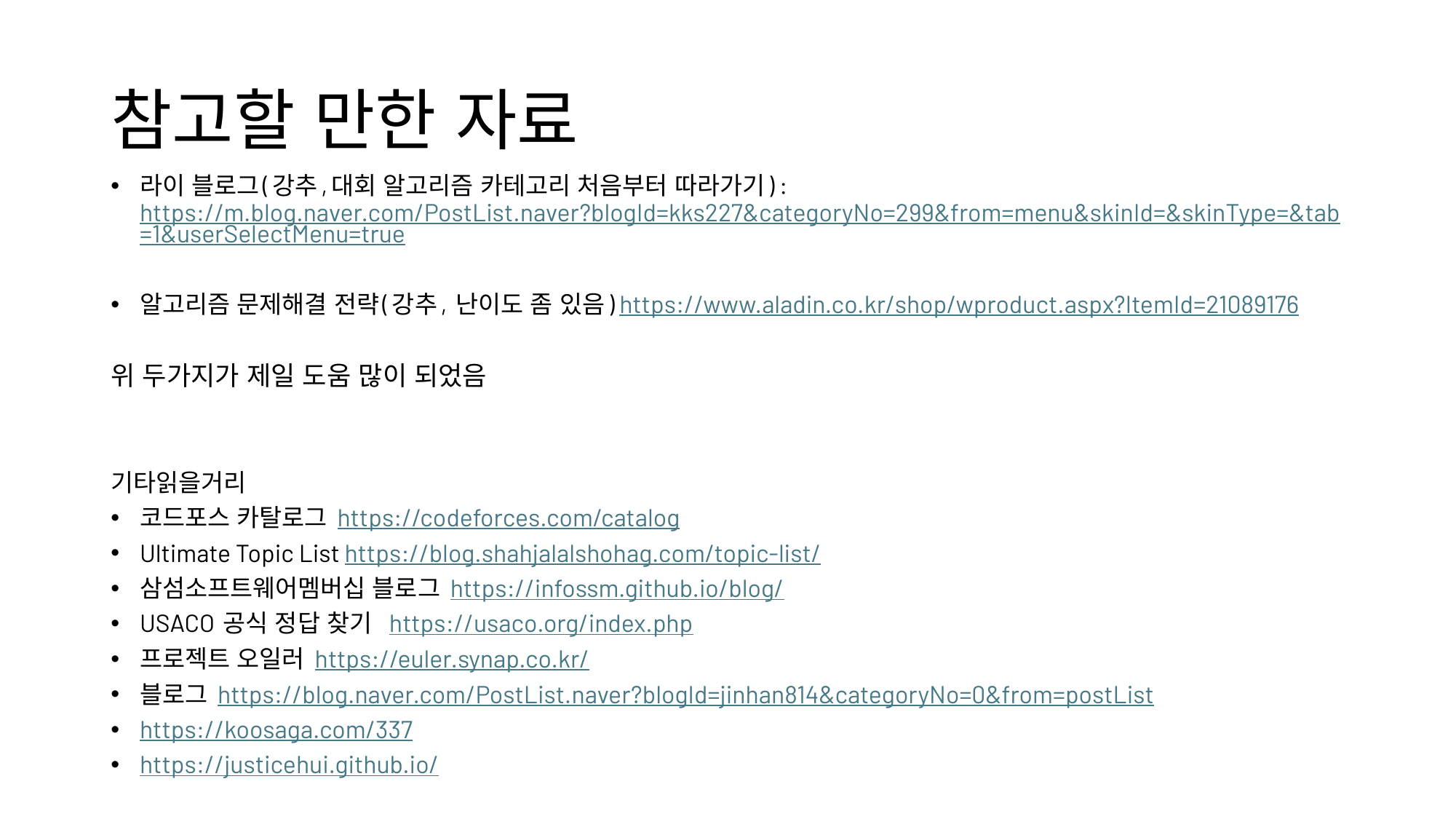

# 참고할 만한 자료
라이 블로그(강추,대회 알고리즘 카테고리 처음부터 따라가기) : https://m.blog.naver.com/PostList.naver?blogId=kks227&categoryNo=299&from=menu&skinId=&skinType=&tab=1&userSelectMenu=true

알고리즘 문제해결 전략(강추, 난이도 좀 있음) https://www.aladin.co.kr/shop/wproduct.aspx?ItemId=21089176

위 두가지가 제일 도움 많이 되었음

기타읽을거리
코드포스 카탈로그 https://codeforces.com/catalog
Ultimate Topic List https://blog.shahjalalshohag.com/topic-list/
삼섬소프트웨어멤버십 블로그 https://infossm.github.io/blog/
USACO 공식 정답 찾기  https://usaco.org/index.php
프로젝트 오일러 https://euler.synap.co.kr/
블로그 https://blog.naver.com/PostList.naver?blogId=jinhan814&categoryNo=0&from=postList
https://koosaga.com/337
https://justicehui.github.io/